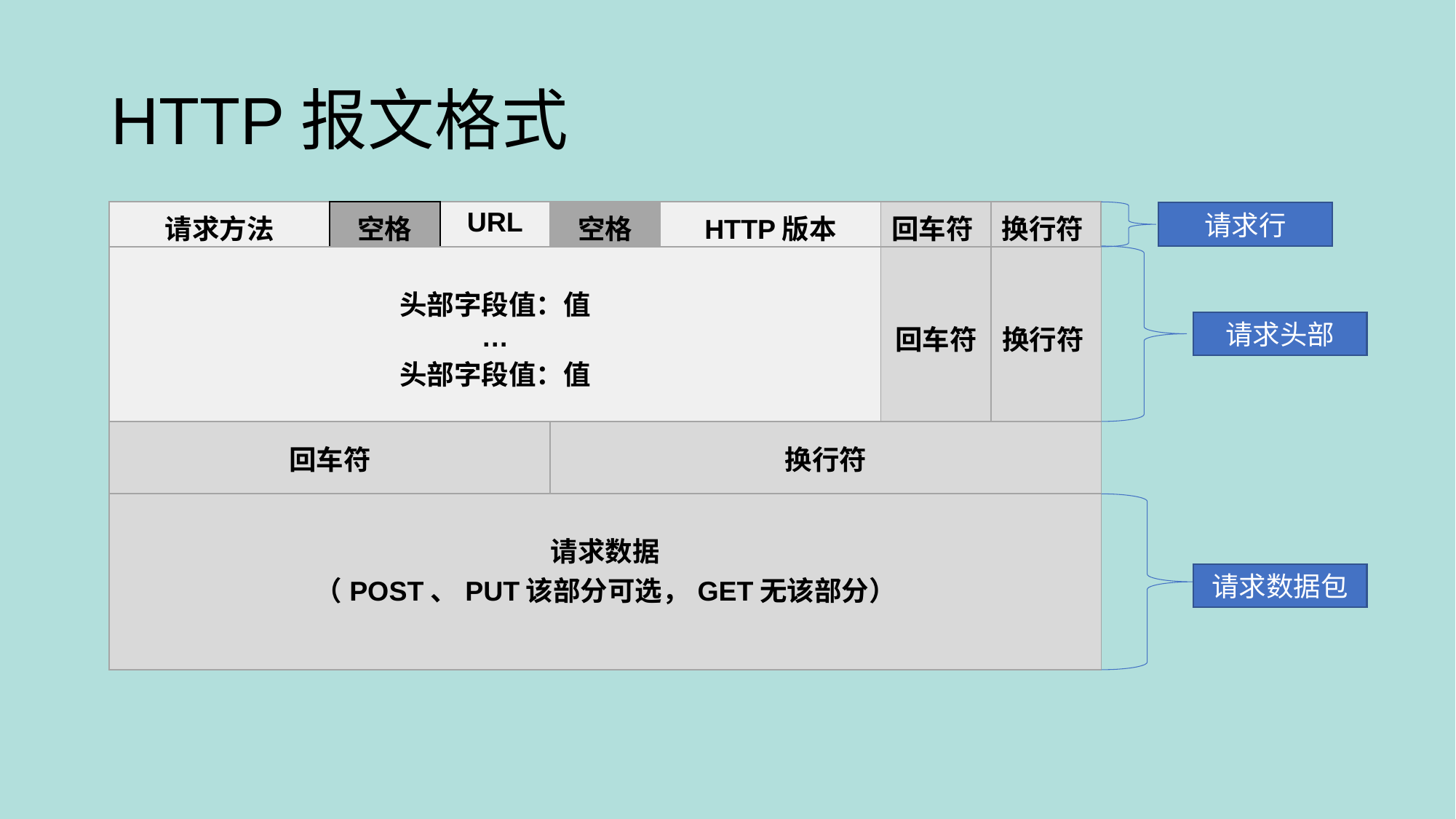

# HTTP报文格式
| 请求方法 | 空格 | URL | 空格 | HTTP版本 | 回车符 | 换行符 |
| --- | --- | --- | --- | --- | --- | --- |

请求行

| 头部字段值：值 … 头部字段值：值 | 回车符 | 换行符 |
| --- | --- | --- |
请求头部
| 回车符 | 换行符 |
| --- | --- |
| 请求数据 （POST、PUT该部分可选，GET无该部分） |
| --- |

请求数据包